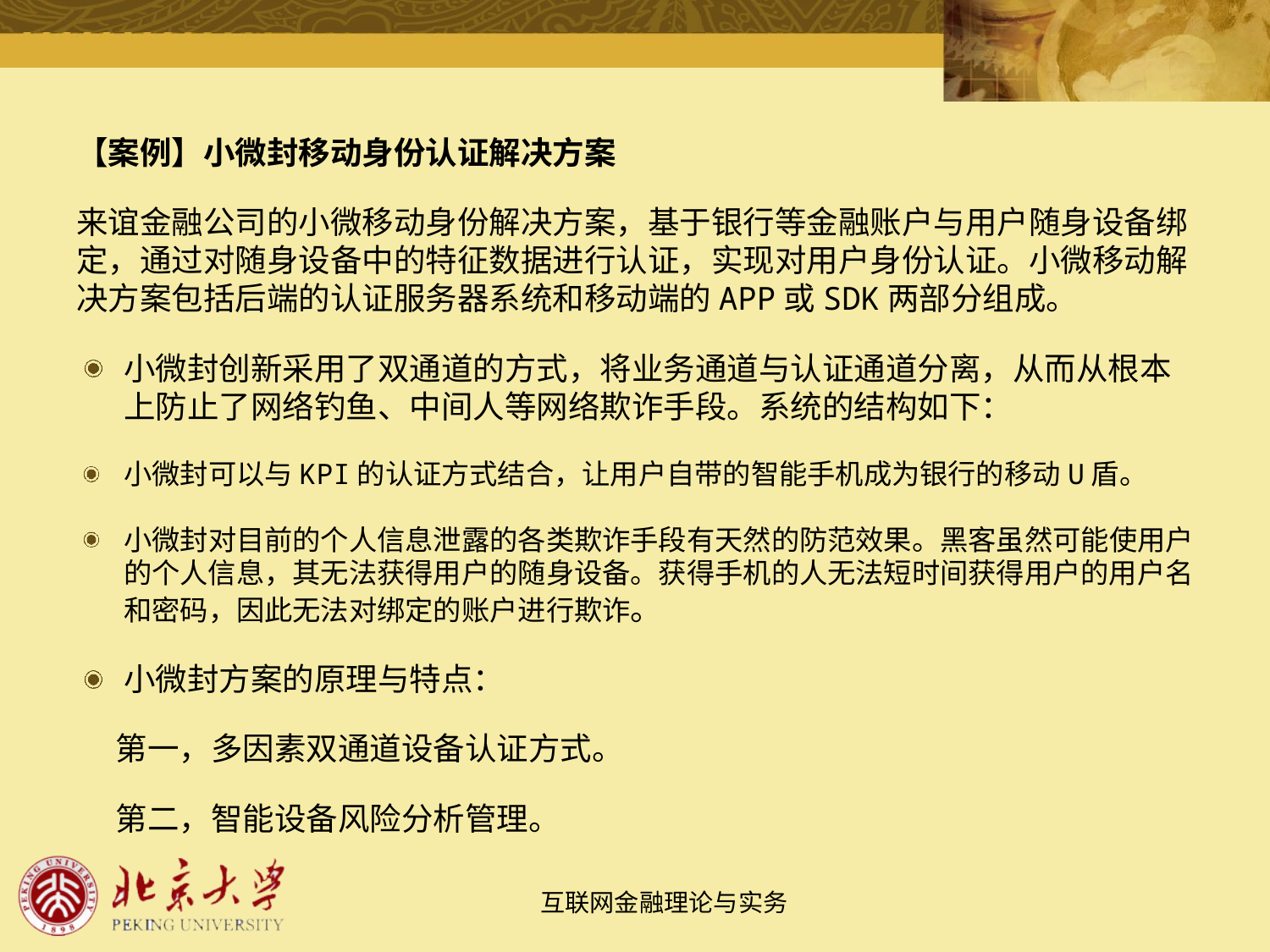

【案例】小微封移动身份认证解决方案
来谊金融公司的小微移动身份解决方案，基于银行等金融账户与用户随身设备绑定，通过对随身设备中的特征数据进行认证，实现对用户身份认证。小微移动解决方案包括后端的认证服务器系统和移动端的APP或SDK两部分组成。
小微封创新采用了双通道的方式，将业务通道与认证通道分离，从而从根本上防止了网络钓鱼、中间人等网络欺诈手段。系统的结构如下：
小微封可以与KPI的认证方式结合，让用户自带的智能手机成为银行的移动U盾。
小微封对目前的个人信息泄露的各类欺诈手段有天然的防范效果。黑客虽然可能使用户的个人信息，其无法获得用户的随身设备。获得手机的人无法短时间获得用户的用户名和密码，因此无法对绑定的账户进行欺诈。
小微封方案的原理与特点：
第一，多因素双通道设备认证方式。
第二，智能设备风险分析管理。